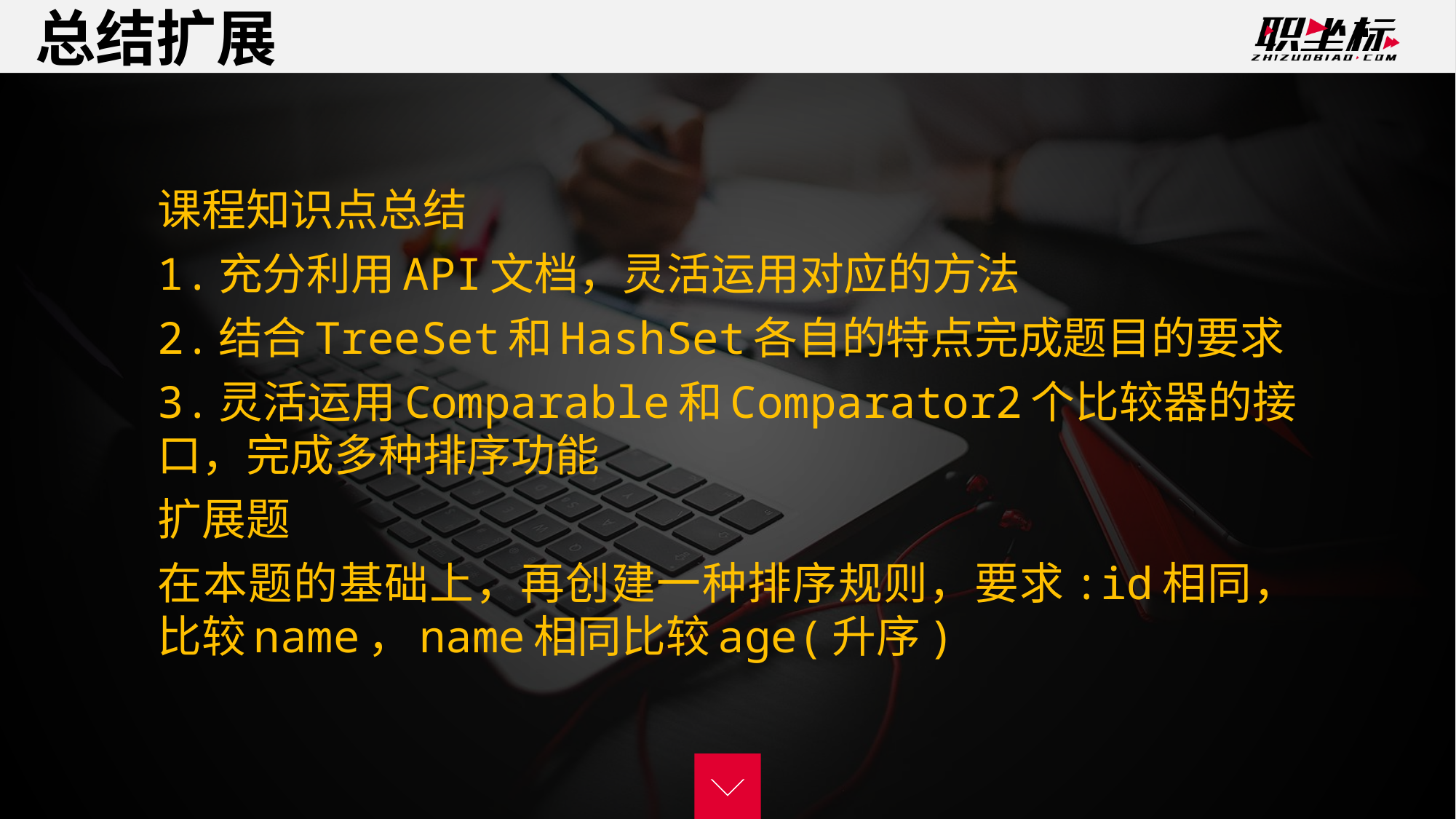

总结扩展

课程知识点总结
1.充分利用API文档，灵活运用对应的方法
2.结合TreeSet和HashSet各自的特点完成题目的要求
3.灵活运用Comparable和Comparator2个比较器的接口，完成多种排序功能
扩展题
在本题的基础上，再创建一种排序规则，要求:id相同，比较name，name相同比较age(升序)